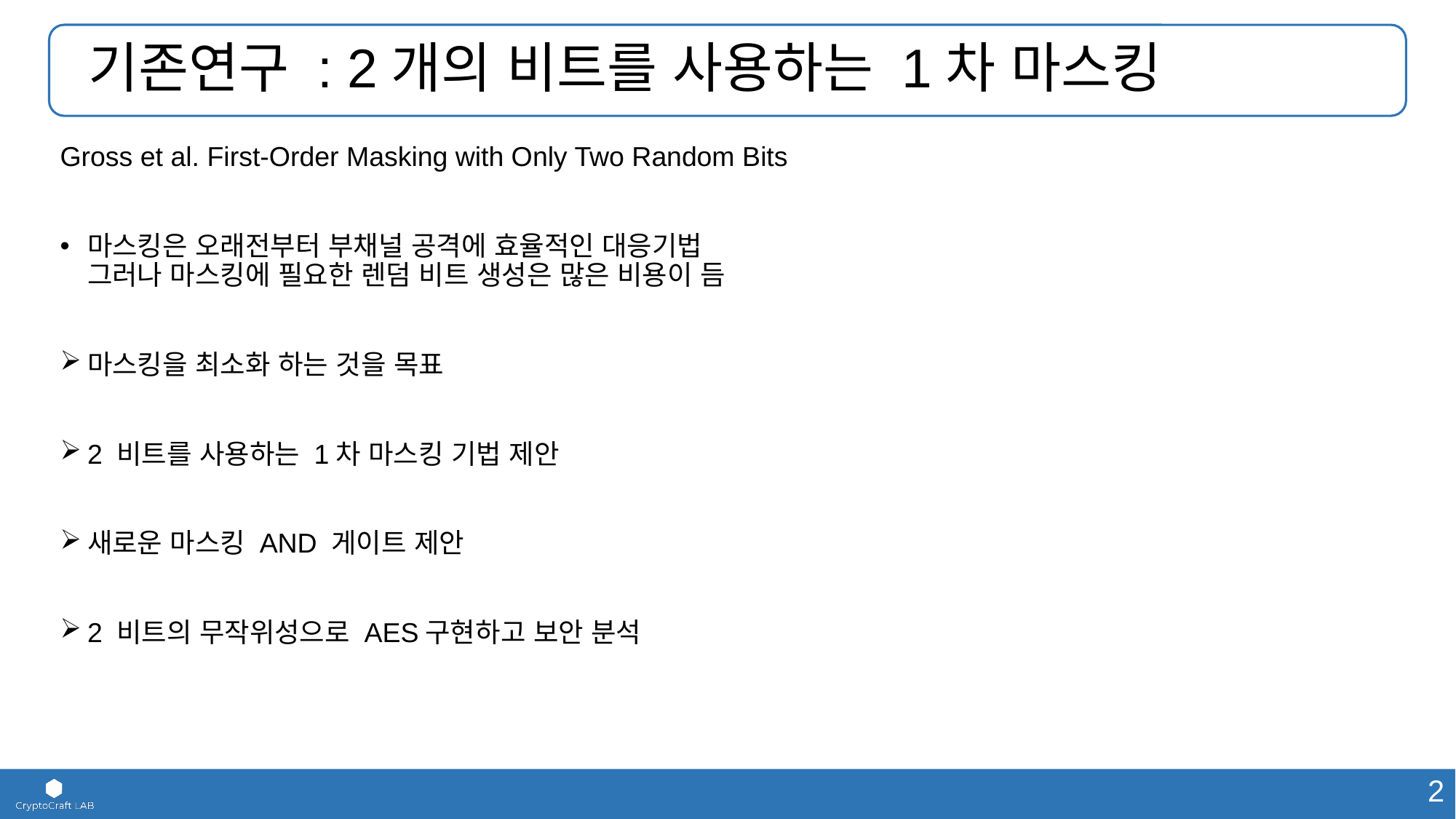

# 기존연구 : 2개의 비트를 사용하는 1차 마스킹
Gross et al. First-Order Masking with Only Two Random Bits

마스킹은 오래전부터 부채널 공격에 효율적인 대응기법
그러나 마스킹에 필요한 렌덤 비트 생성은 많은 비용이 듬

마스킹을 최소화 하는 것을 목표

2 비트를 사용하는 1차 마스킹 기법 제안

새로운 마스킹 AND 게이트 제안

2 비트의 무작위성으로 AES구현하고 보안 분석